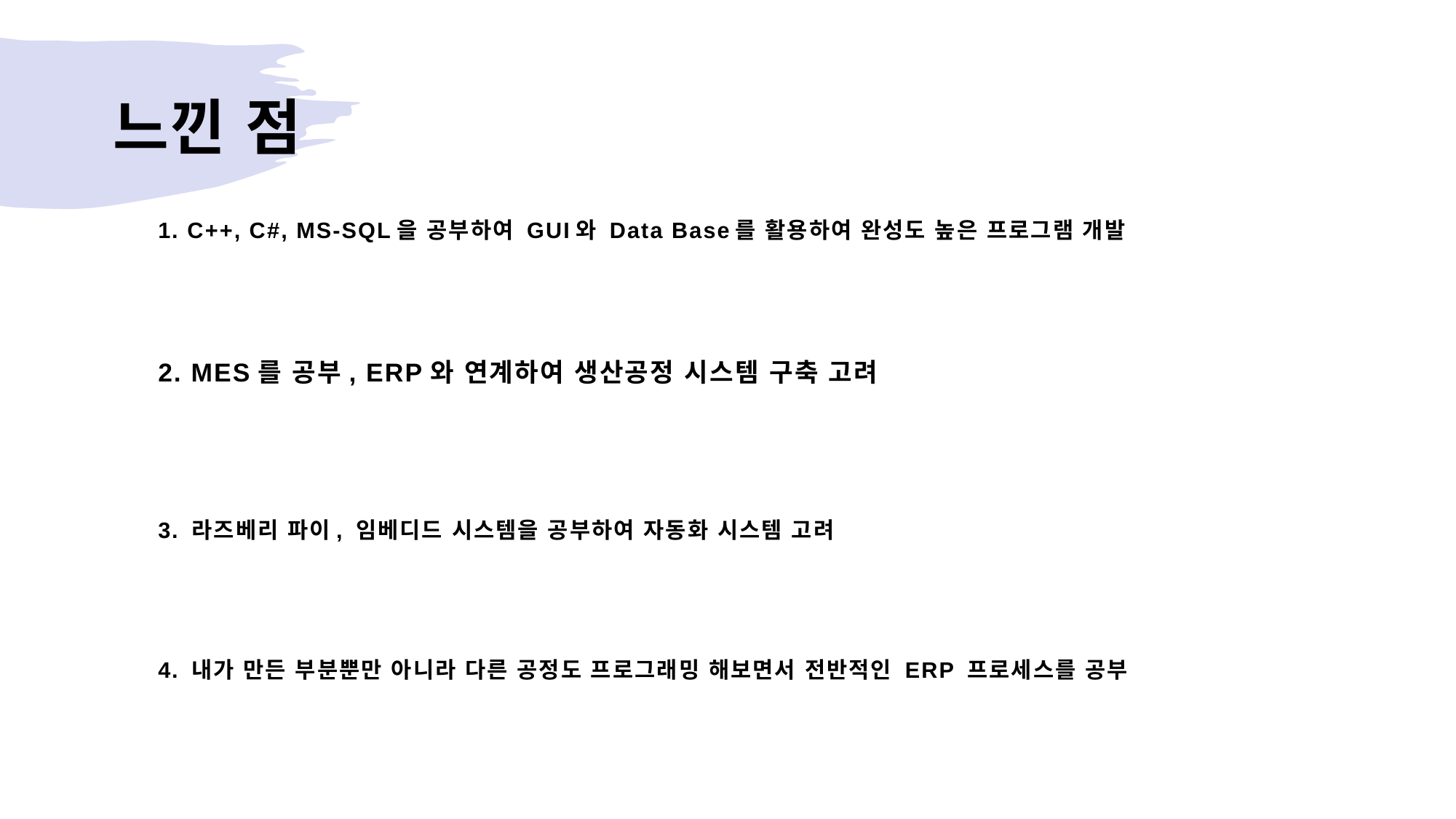

# 느낀 점
1. C++, C#, MS-SQL을 공부하여 GUI와 Data Base를 활용하여 완성도 높은 프로그램 개발
2. MES를 공부, ERP와 연계하여 생산공정 시스템 구축 고려
3. 라즈베리 파이, 임베디드 시스템을 공부하여 자동화 시스템 고려
4. 내가 만든 부분뿐만 아니라 다른 공정도 프로그래밍 해보면서 전반적인 ERP 프로세스를 공부